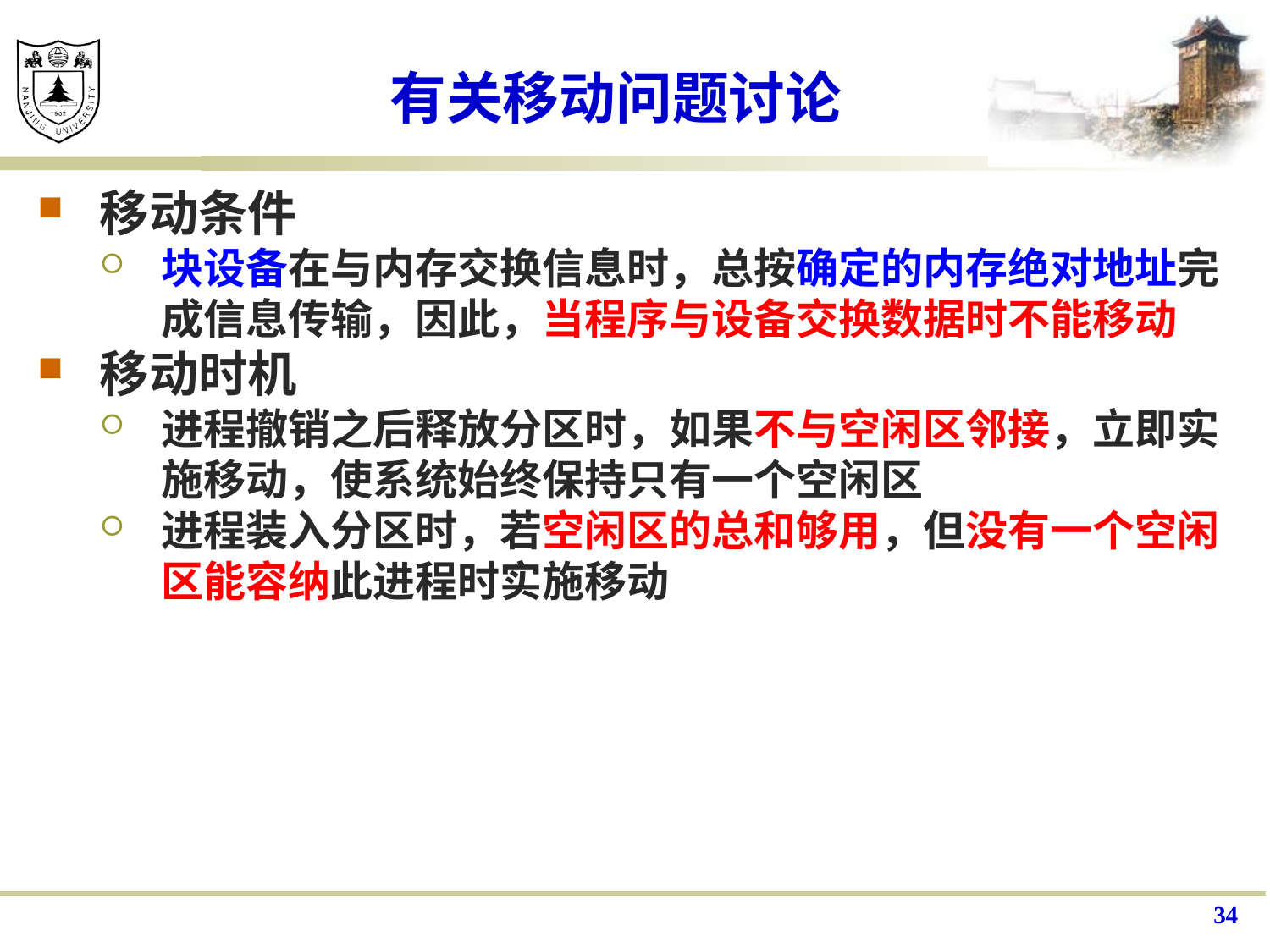

# 有关移动问题讨论
移动条件
块设备在与内存交换信息时，总按确定的内存绝对地址完成信息传输，因此，当程序与设备交换数据时不能移动
移动时机
进程撤销之后释放分区时，如果不与空闲区邻接，立即实施移动，使系统始终保持只有一个空闲区
进程装入分区时，若空闲区的总和够用，但没有一个空闲区能容纳此进程时实施移动

34